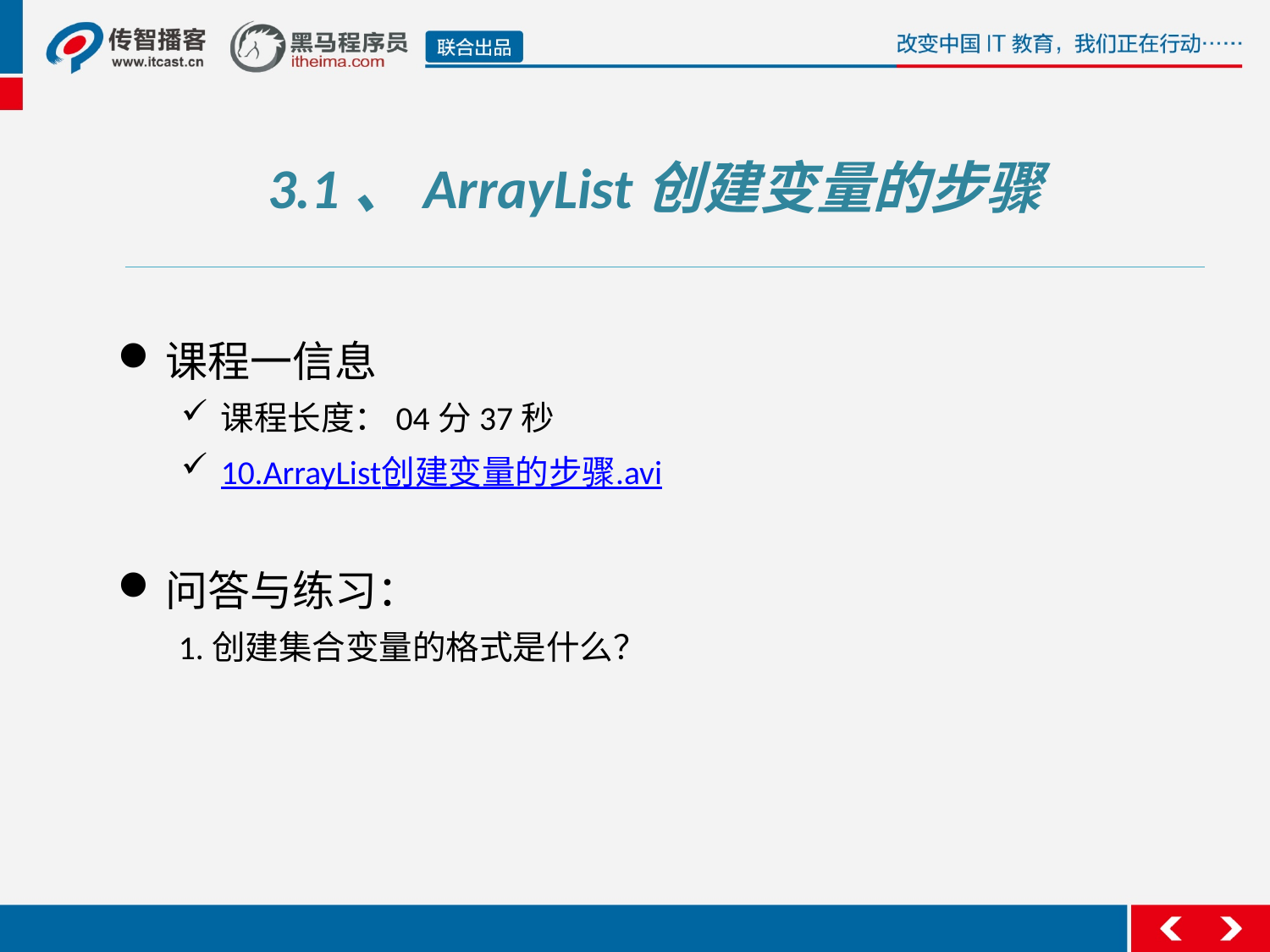

3.1、ArrayList创建变量的步骤

课程一信息
课程长度：04分37秒
10.ArrayList创建变量的步骤.avi

问答与练习：
        1.创建集合变量的格式是什么？